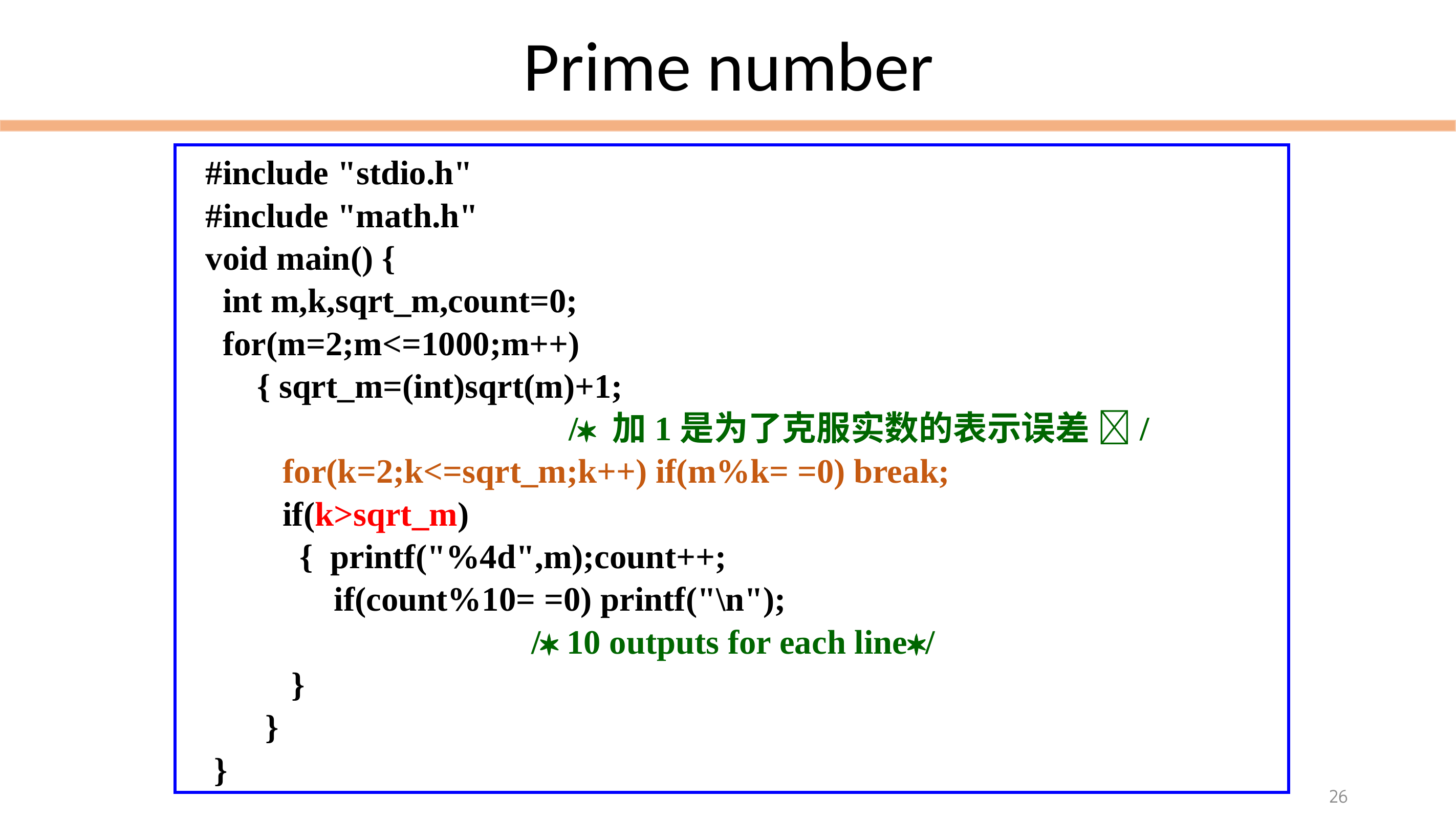

# Prime number
#include "stdio.h"
#include "math.h"
void main() {
  int m,k,sqrt_m,count=0;
  for(m=2;m<=1000;m++)
      { sqrt_m=(int)sqrt(m)+1;
                           /∗ 加1是为了克服实数的表示误差 ∗/
         for(k=2;k<=sqrt_m;k++) if(m%k= =0) break;
         if(k>sqrt_m)
           {  printf("%4d",m);count++;
               if(count%10= =0) printf("\n");
                                      /∗ 10 outputs for each line∗/
          }
       }
 }
26